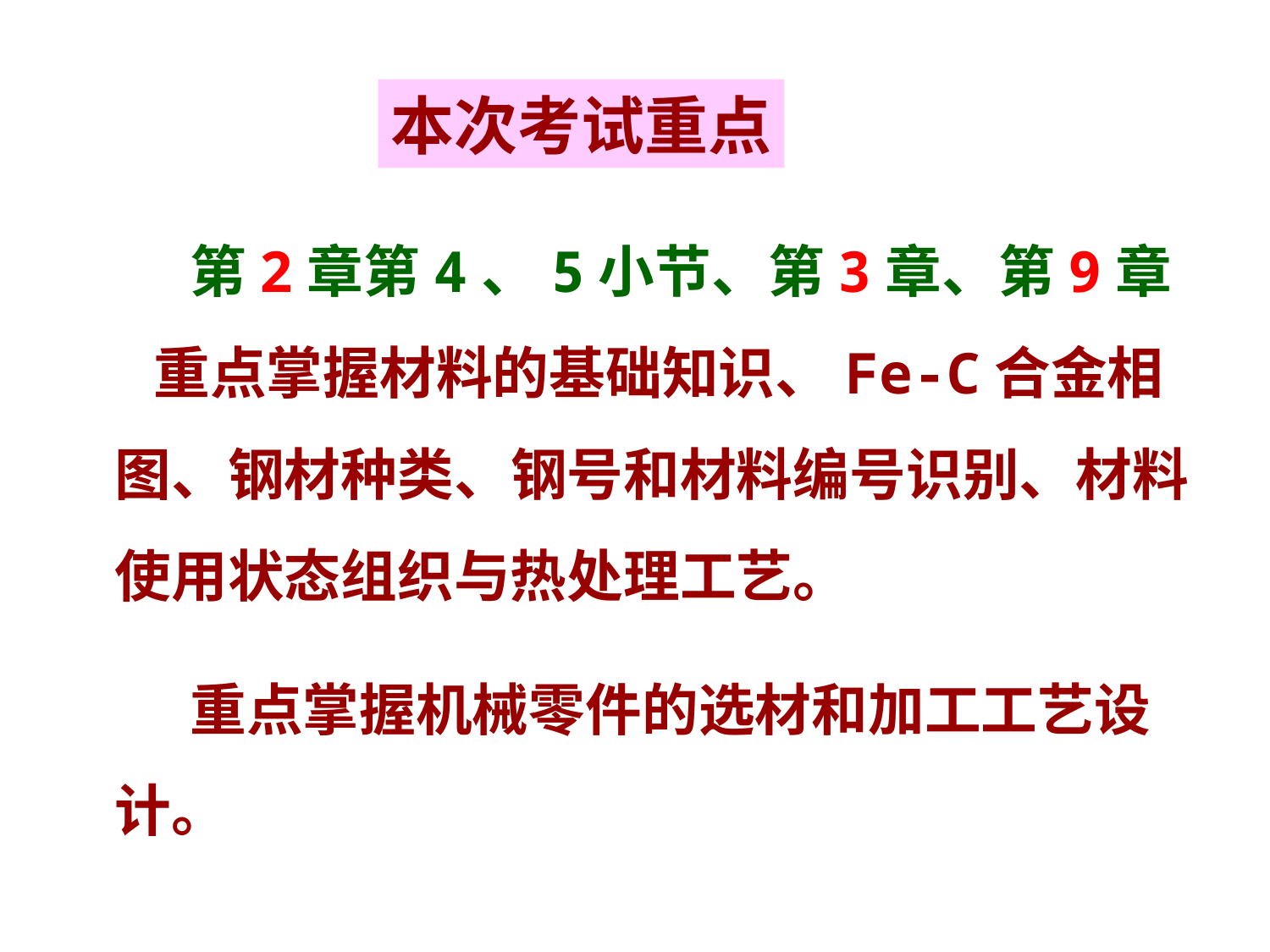

本次考试重点
第2章第4、5小节、第3章、第9章
   重点掌握材料的基础知识、Fe-C合金相图、钢材种类、钢号和材料编号识别、材料使用状态组织与热处理工艺。
重点掌握机械零件的选材和加工工艺设计。